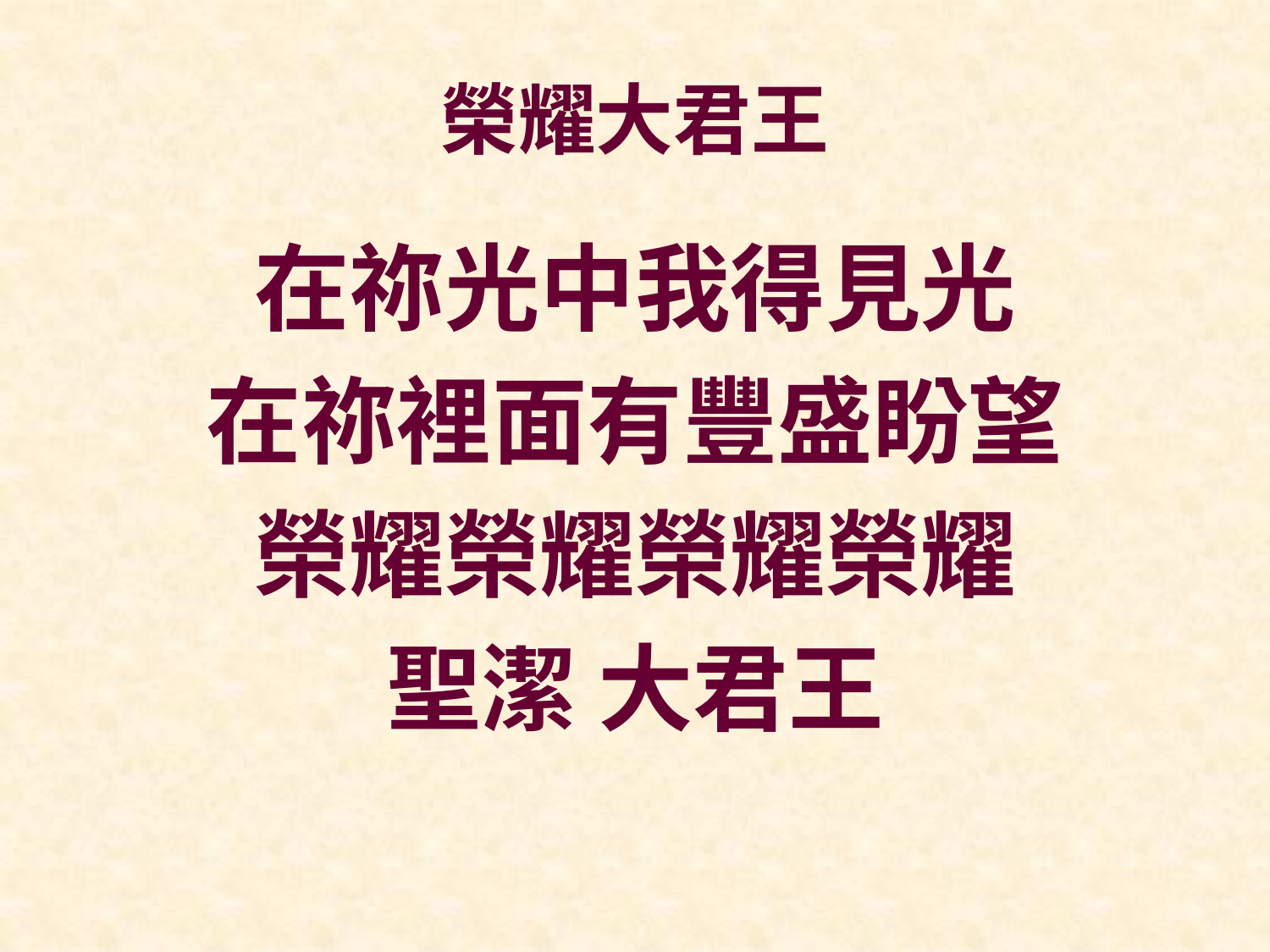

# 榮耀大君王
在祢光中我得見光
在祢裡面有豐盛盼望
榮耀榮耀榮耀榮耀
聖潔 大君王